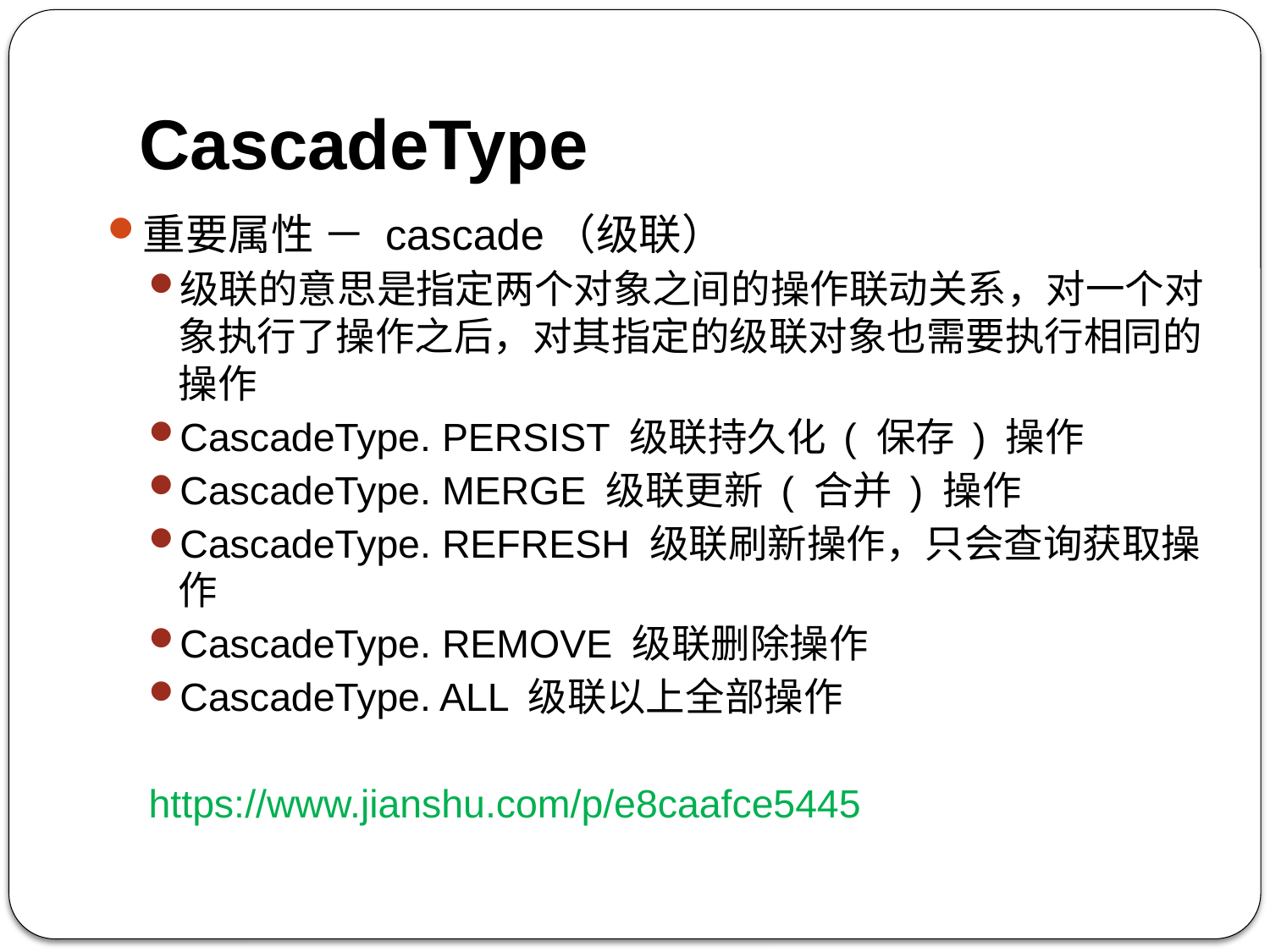

# CascadeType
重要属性 － cascade（级联）
级联的意思是指定两个对象之间的操作联动关系，对一个对象执行了操作之后，对其指定的级联对象也需要执行相同的操作
CascadeType. PERSIST 级联持久化 ( 保存 ) 操作
CascadeType. MERGE 级联更新 ( 合并 ) 操作
CascadeType. REFRESH 级联刷新操作，只会查询获取操作
CascadeType. REMOVE 级联删除操作
CascadeType. ALL 级联以上全部操作

https://www.jianshu.com/p/e8caafce5445